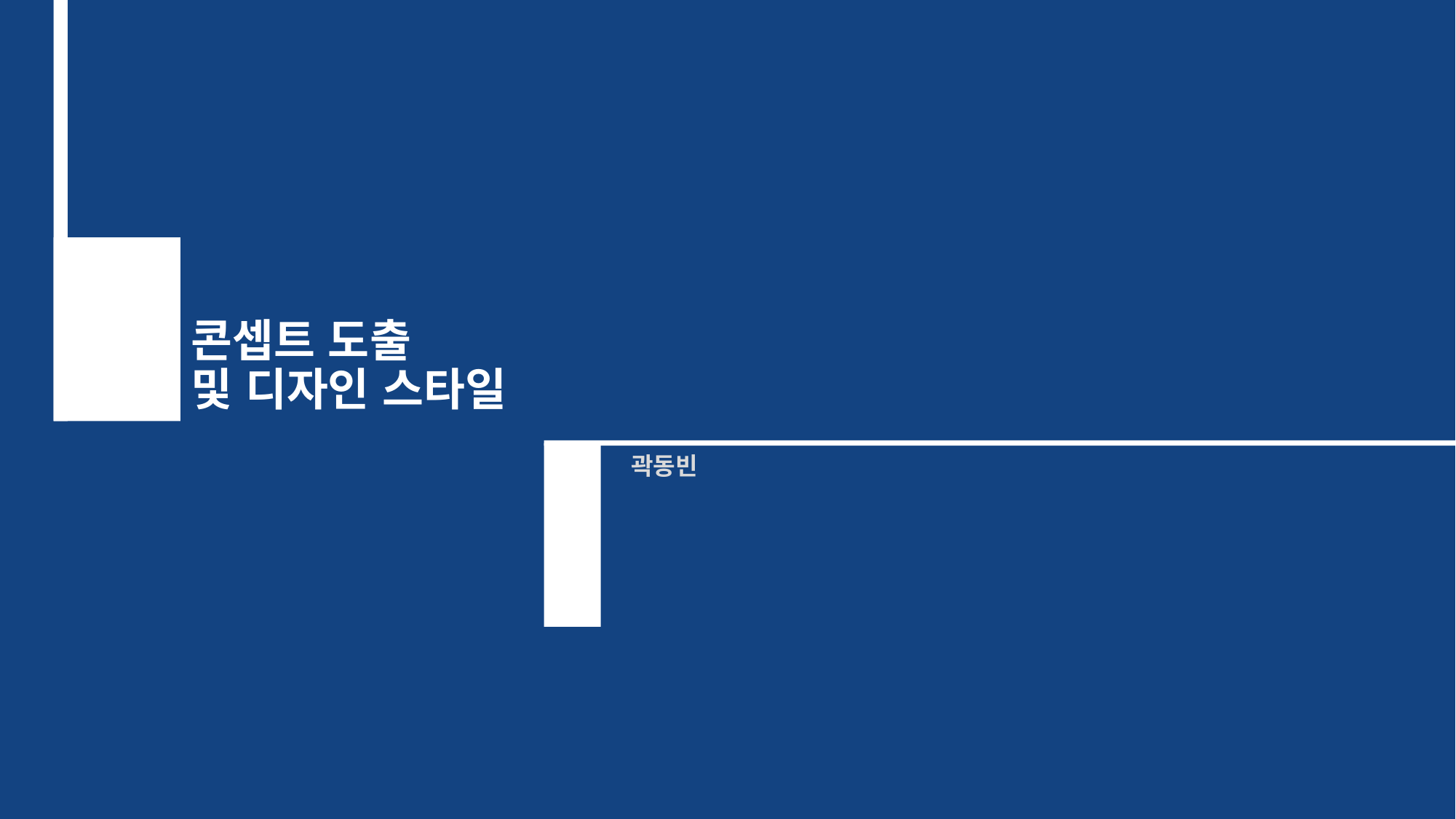

# 콘셉트 도출 및 디자인 스타일

곽동빈